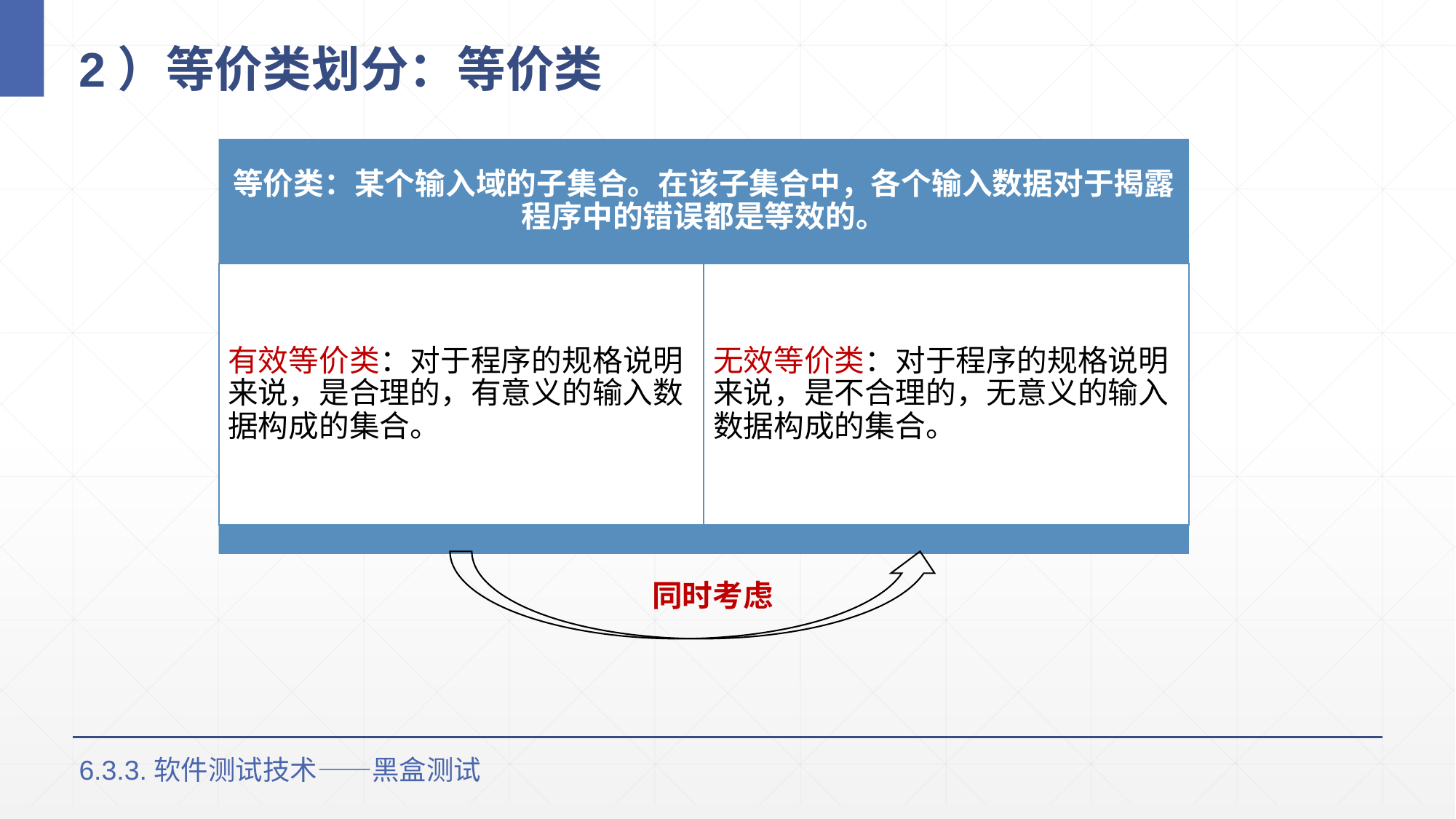

# 2）等价类划分：等价类
等价类：某个输入域的子集合。在该子集合中，各个输入数据对于揭露程序中的错误都是等效的。
有效等价类：对于程序的规格说明来说，是合理的，有意义的输入数据构成的集合。
无效等价类：对于程序的规格说明来说，是不合理的，无意义的输入数据构成的集合。

同时考虑
6.3.3.软件测试技术——黑盒测试